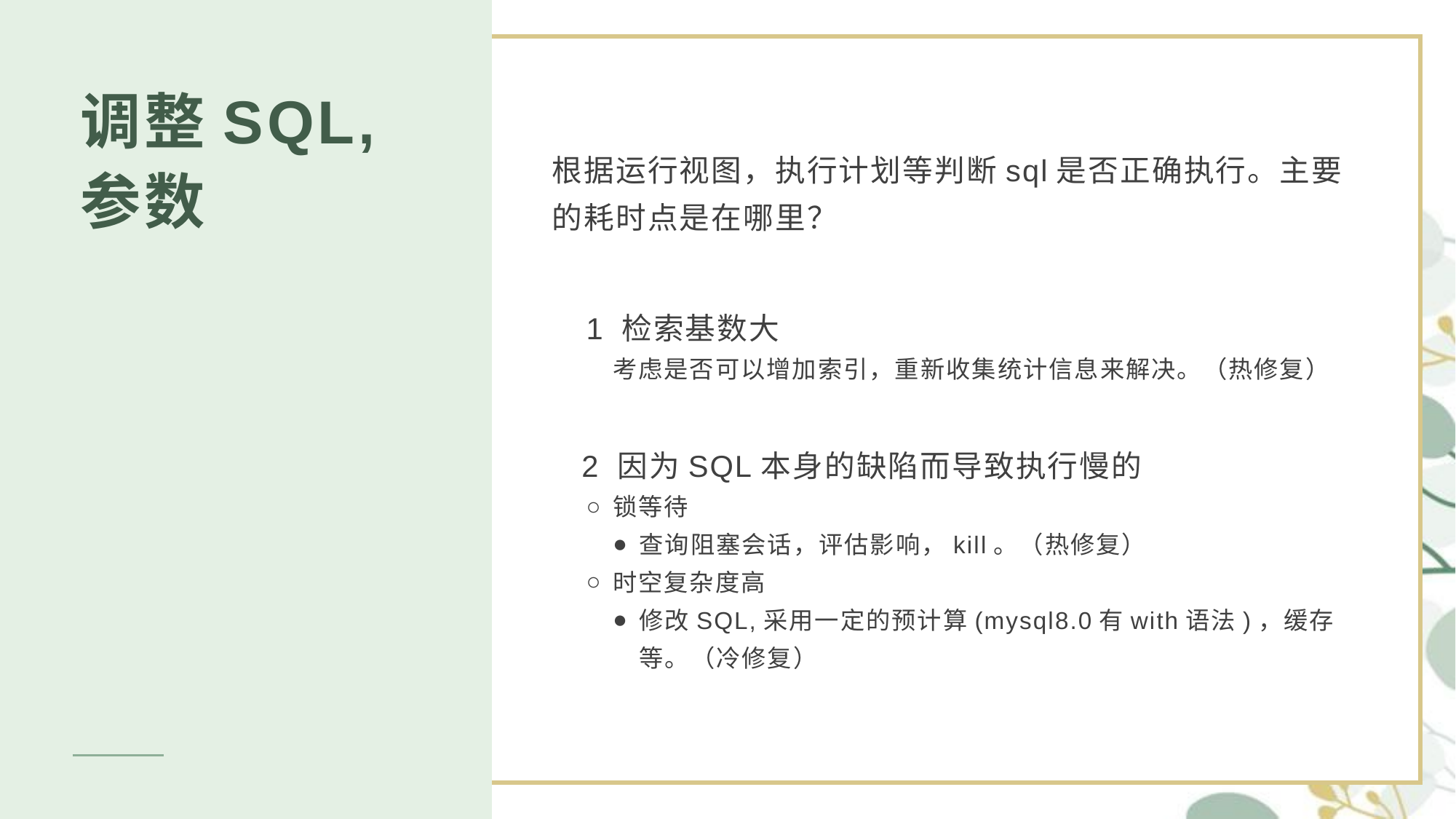

调整SQL,参数
根据运行视图，执行计划等判断sql是否正确执行。主要的耗时点是在哪里？

1 检索基数大
考虑是否可以增加索引，重新收集统计信息来解决。（热修复）

   2 因为SQL本身的缺陷而导致执行慢的
锁等待
查询阻塞会话，评估影响，kill。（热修复）
时空复杂度高
修改SQL,采用一定的预计算(mysql8.0有with语法)，缓存等。（冷修复）